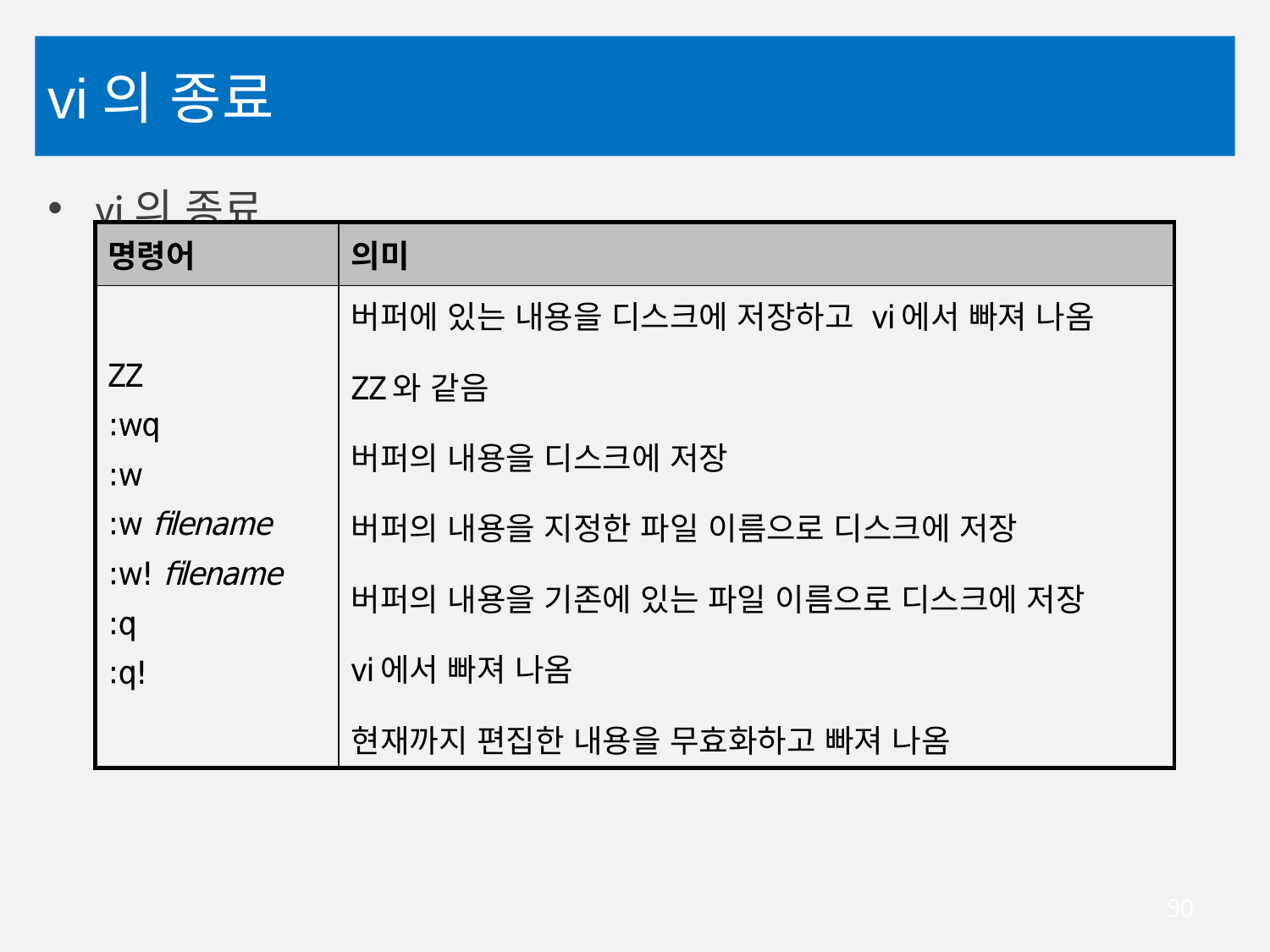

# vi의 종료
vi의 종료
| 명령어 | 의미 |
| --- | --- |
| ZZ :wq :w :w filename :w! filename :q :q! | 버퍼에 있는 내용을 디스크에 저장하고 vi에서 빠져 나옴 ZZ와 같음 버퍼의 내용을 디스크에 저장 버퍼의 내용을 지정한 파일 이름으로 디스크에 저장 버퍼의 내용을 기존에 있는 파일 이름으로 디스크에 저장 vi에서 빠져 나옴 현재까지 편집한 내용을 무효화하고 빠져 나옴 |
90